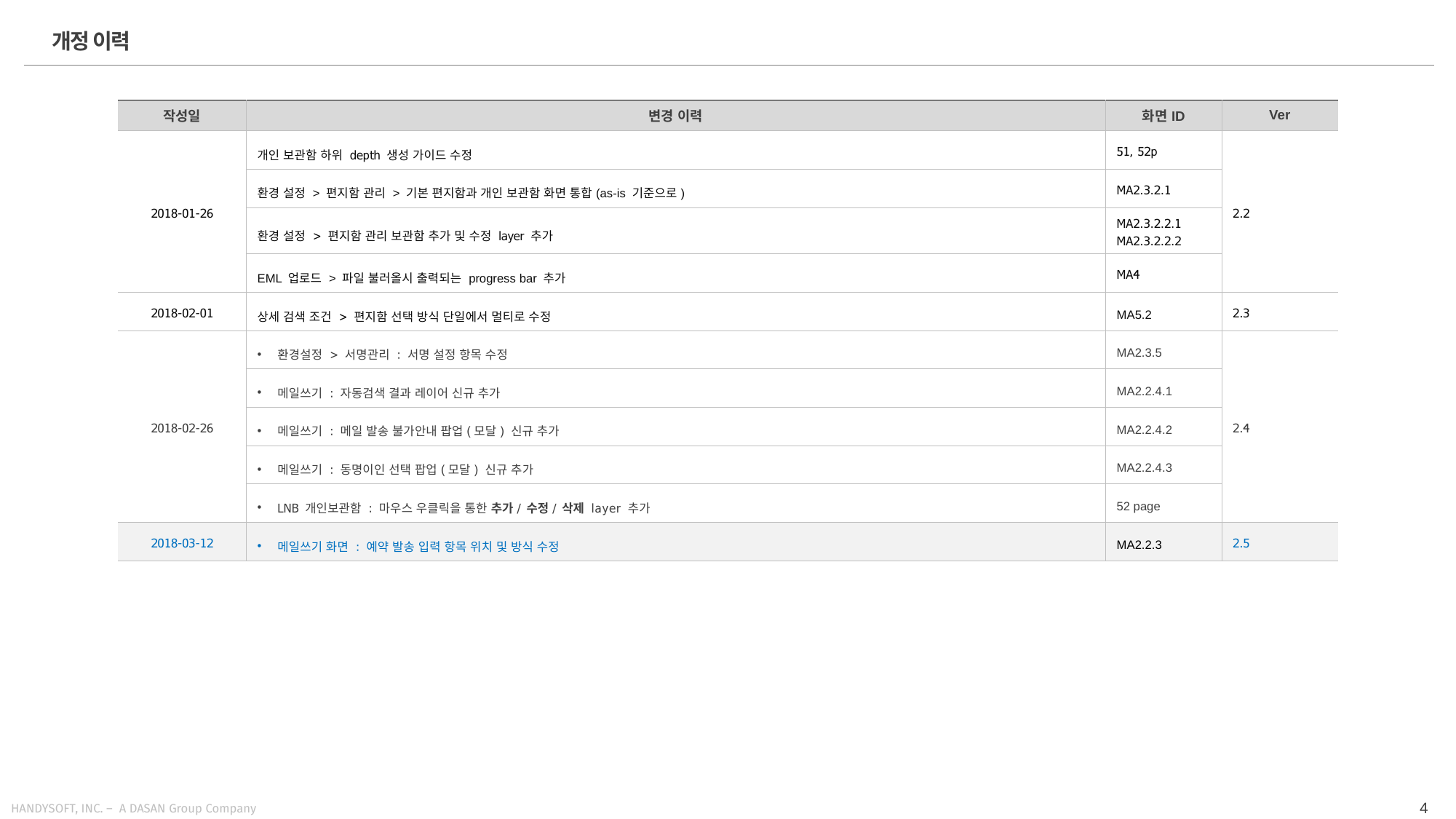

개정 이력
| 작성일 | 변경 이력 | 화면ID | Ver |
| --- | --- | --- | --- |
| 2018-01-26 | 개인 보관함 하위 depth 생성 가이드 수정 | 51, 52p | 2.2 |
|  | 환경 설정 > 편지함 관리 > 기본 편지함과 개인 보관함 화면 통합(as-is 기준으로) | MA2.3.2.1 |  |
|  | 환경 설정 > 편지함 관리 보관함 추가 및 수정 layer 추가 | MA2.3.2.2.1 MA2.3.2.2.2 |  |
|  | EML 업로드 > 파일 불러올시 출력되는 progress bar 추가 | MA4 |  |
| 2018-02-01 | 상세 검색 조건 > 편지함 선택 방식 단일에서 멀티로 수정 | MA5.2 | 2.3 |
| 2018-02-26 | 환경설정 > 서명관리 : 서명 설정 항목 수정 | MA2.3.5 | 2.4 |
|  | 메일쓰기 : 자동검색 결과 레이어 신규 추가 | MA2.2.4.1 |  |
|  | 메일쓰기 : 메일 발송 불가안내 팝업(모달) 신규 추가 | MA2.2.4.2 |  |
|  | 메일쓰기 : 동명이인 선택 팝업(모달) 신규 추가 | MA2.2.4.3 |  |
|  | LNB 개인보관함 : 마우스 우클릭을 통한 추가/수정/삭제 layer 추가 | 52 page |  |
| 2018-03-12 | 메일쓰기 화면 : 예약 발송 입력 항목 위치 및 방식 수정 | MA2.2.3 | 2.5 |